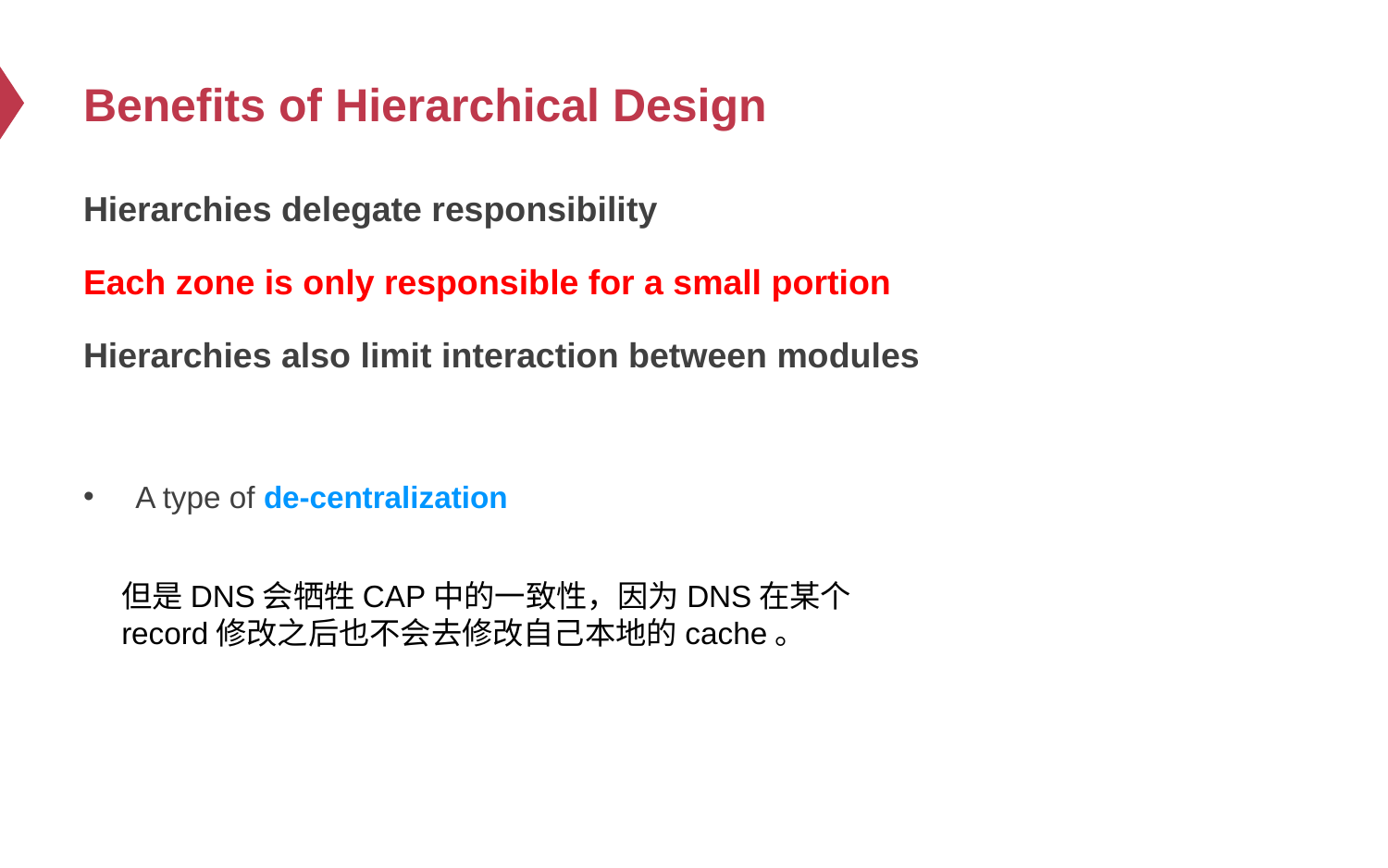

# Benefits of Hierarchical Design
Hierarchies delegate responsibility
Each zone is only responsible for a small portion
Hierarchies also limit interaction between modules

A type of de-centralization

但是DNS会牺牲CAP中的一致性，因为DNS在某个record修改之后也不会去修改自己本地的cache。
30